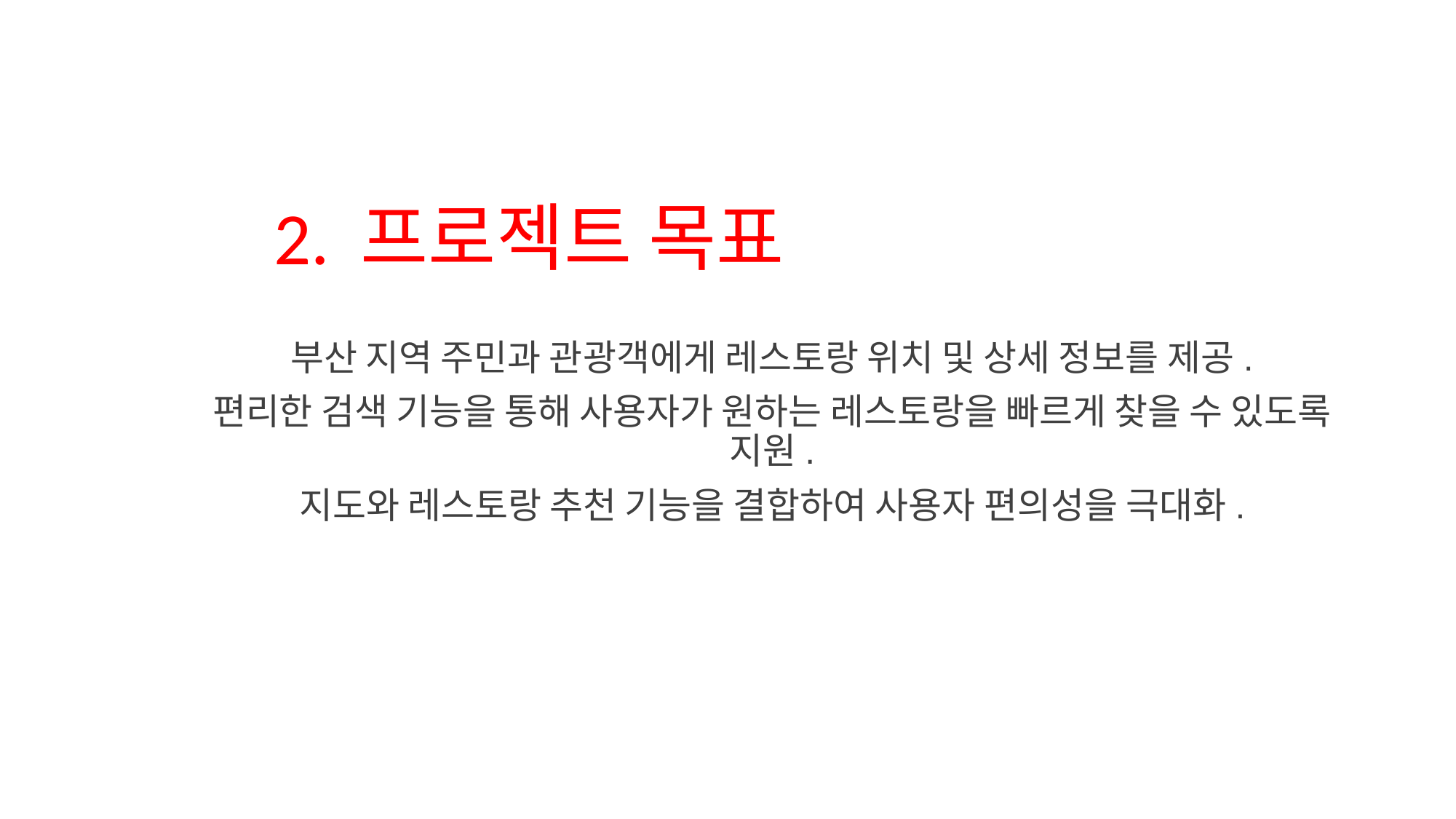

# 2. 프로젝트 목표
부산 지역 주민과 관광객에게 레스토랑 위치 및 상세 정보를 제공.
편리한 검색 기능을 통해 사용자가 원하는 레스토랑을 빠르게 찾을 수 있도록 지원.
지도와 레스토랑 추천 기능을 결합하여 사용자 편의성을 극대화.